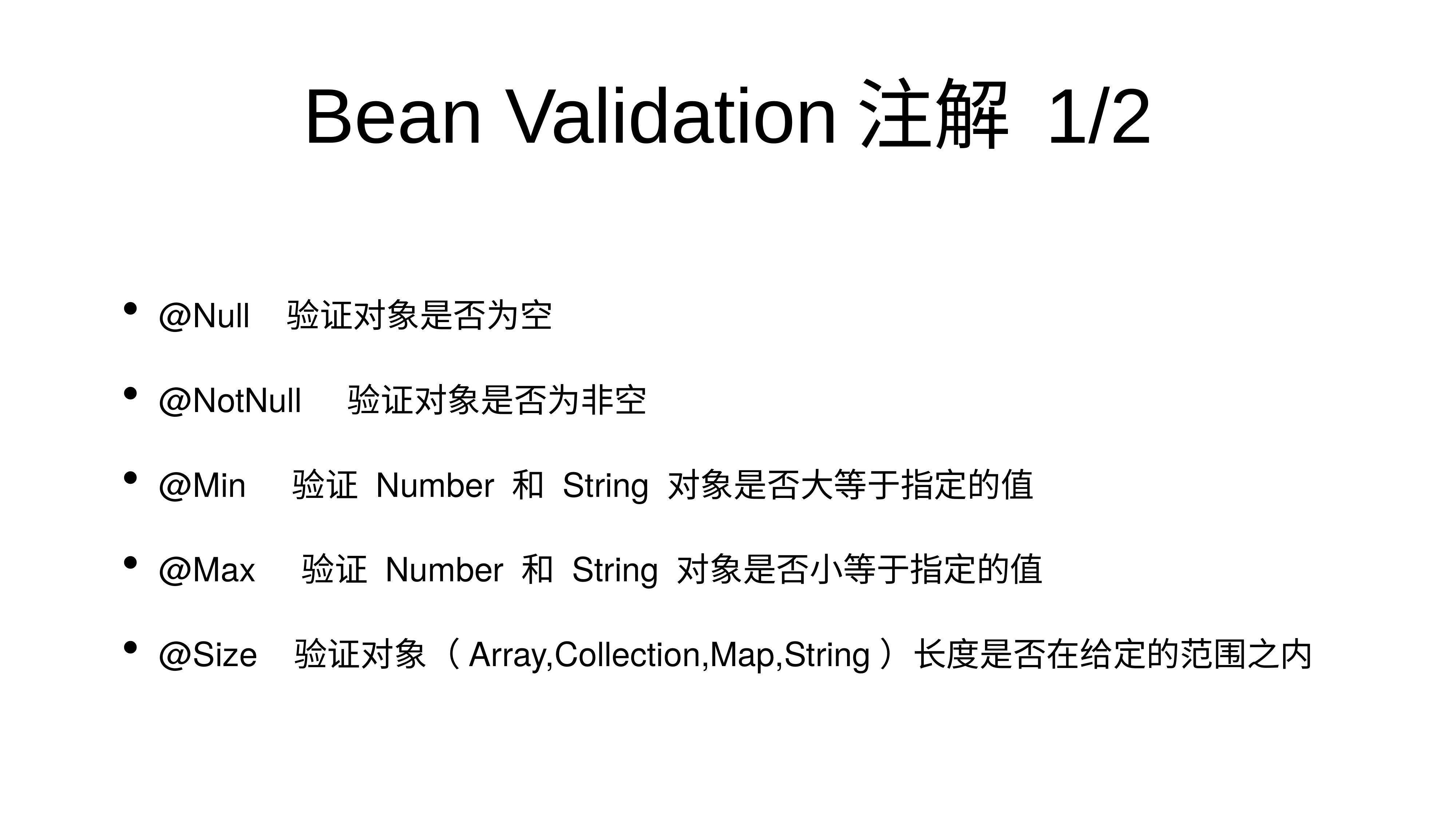

# Bean Validation注解 1/2
@Null   验证对象是否为空
@NotNull    验证对象是否为非空
@Min    验证 Number 和 String 对象是否大等于指定的值
@Max    验证 Number 和 String 对象是否小等于指定的值
@Size   验证对象（Array,Collection,Map,String）长度是否在给定的范围之内